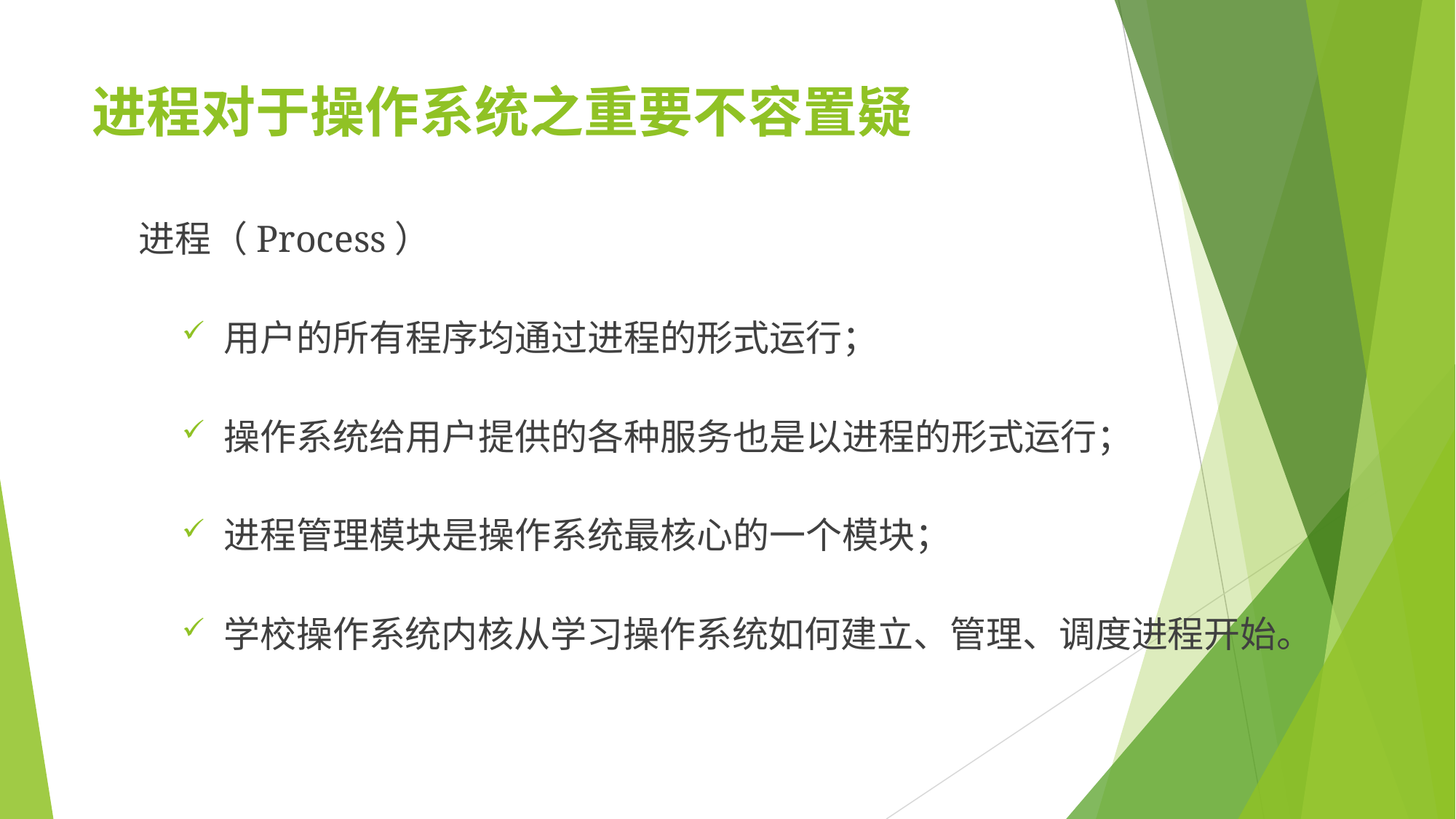

# 进程对于操作系统之重要不容置疑
进程（Process）

用户的所有程序均通过进程的形式运行；

操作系统给用户提供的各种服务也是以进程的形式运行；

进程管理模块是操作系统最核心的一个模块；

学校操作系统内核从学习操作系统如何建立、管理、调度进程开始。